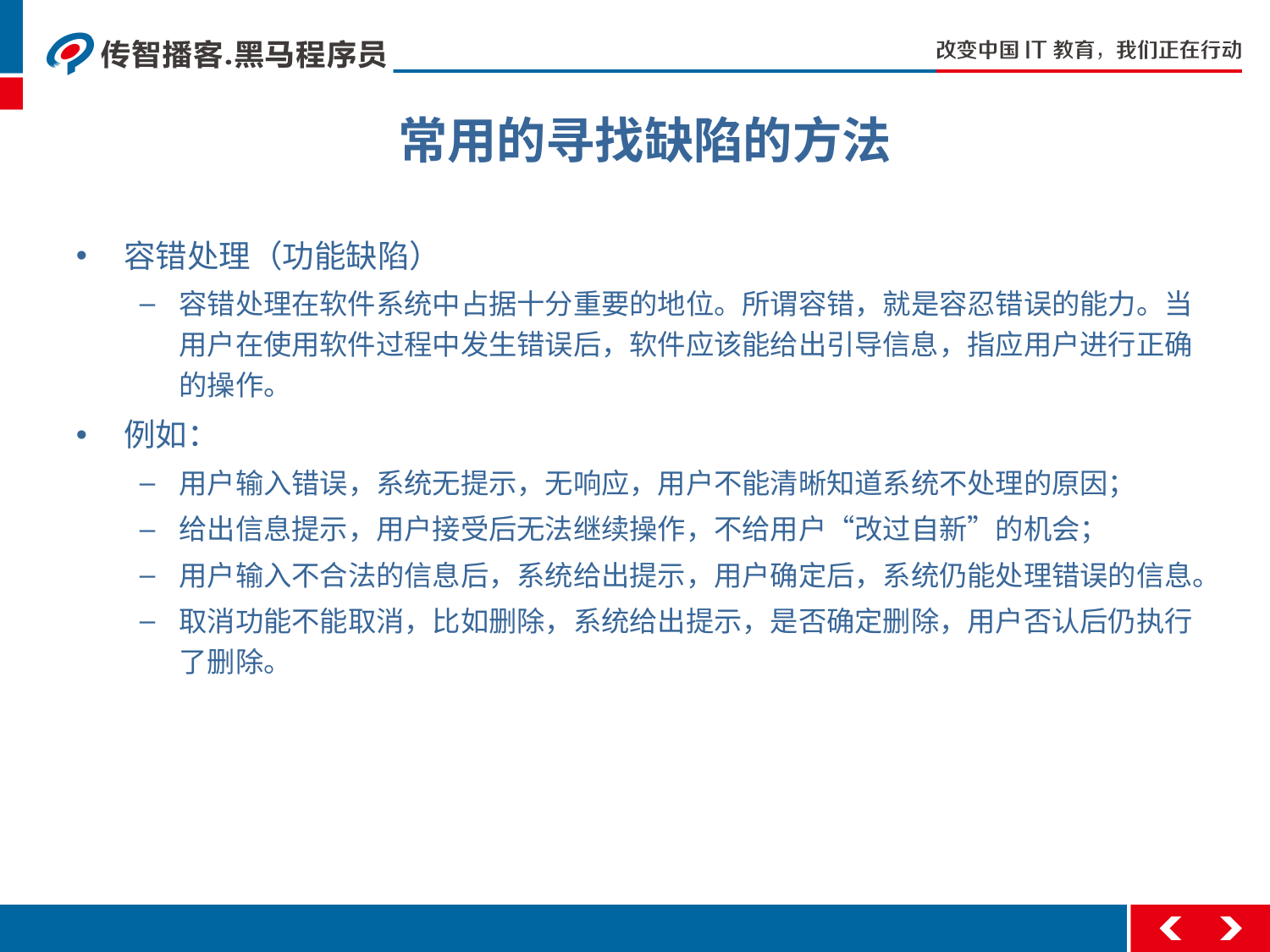

# 常用的寻找缺陷的方法
容错处理（功能缺陷）
容错处理在软件系统中占据十分重要的地位。所谓容错，就是容忍错误的能力。当用户在使用软件过程中发生错误后，软件应该能给出引导信息，指应用户进行正确的操作。
例如：
用户输入错误，系统无提示，无响应，用户不能清晰知道系统不处理的原因；
给出信息提示，用户接受后无法继续操作，不给用户“改过自新”的机会；
用户输入不合法的信息后，系统给出提示，用户确定后，系统仍能处理错误的信息。
取消功能不能取消，比如删除，系统给出提示，是否确定删除，用户否认后仍执行了删除。